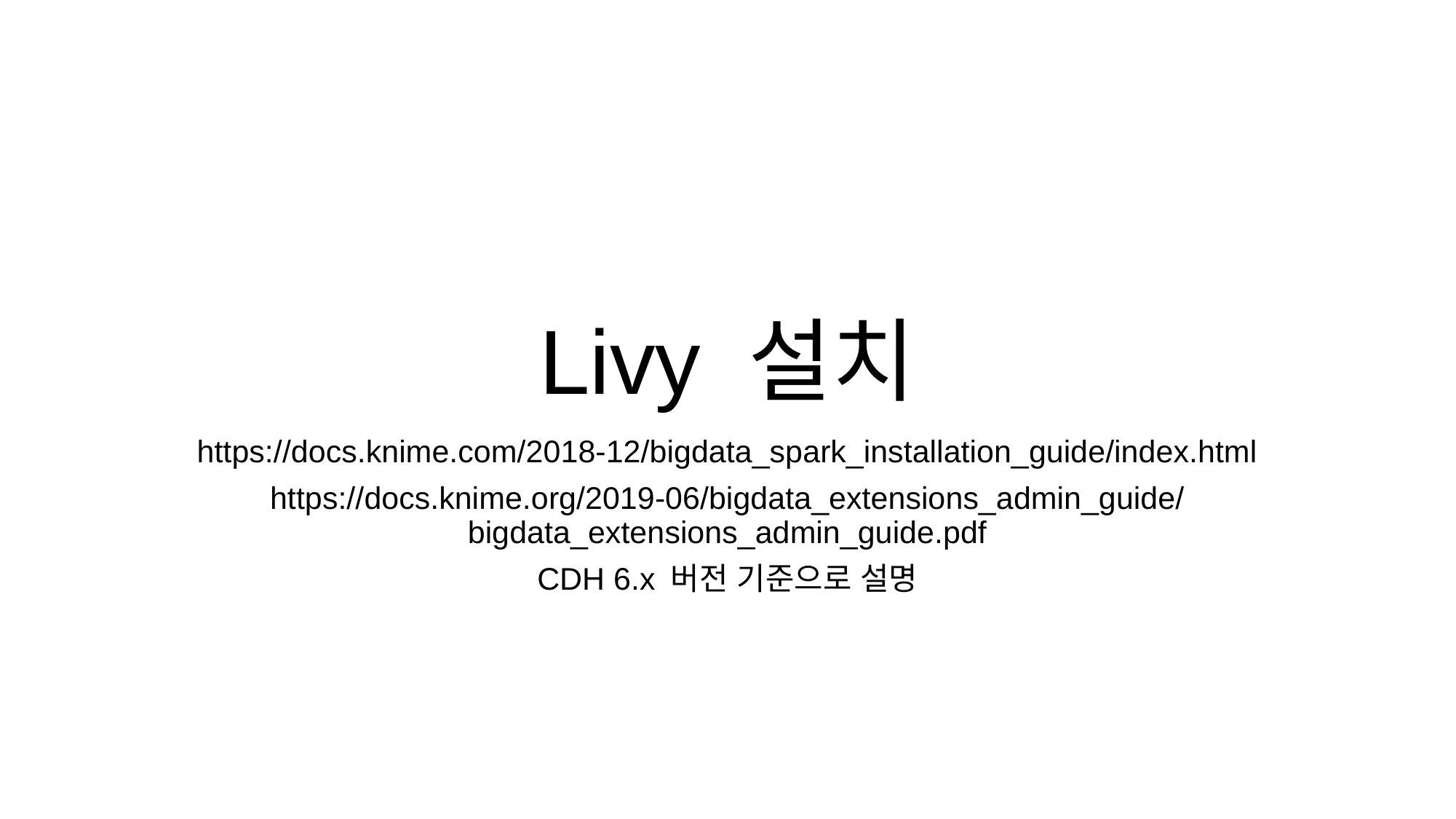

# Livy 설치
https://docs.knime.com/2018-12/bigdata_spark_installation_guide/index.html
https://docs.knime.org/2019-06/bigdata_extensions_admin_guide/bigdata_extensions_admin_guide.pdf
CDH 6.x 버전 기준으로 설명